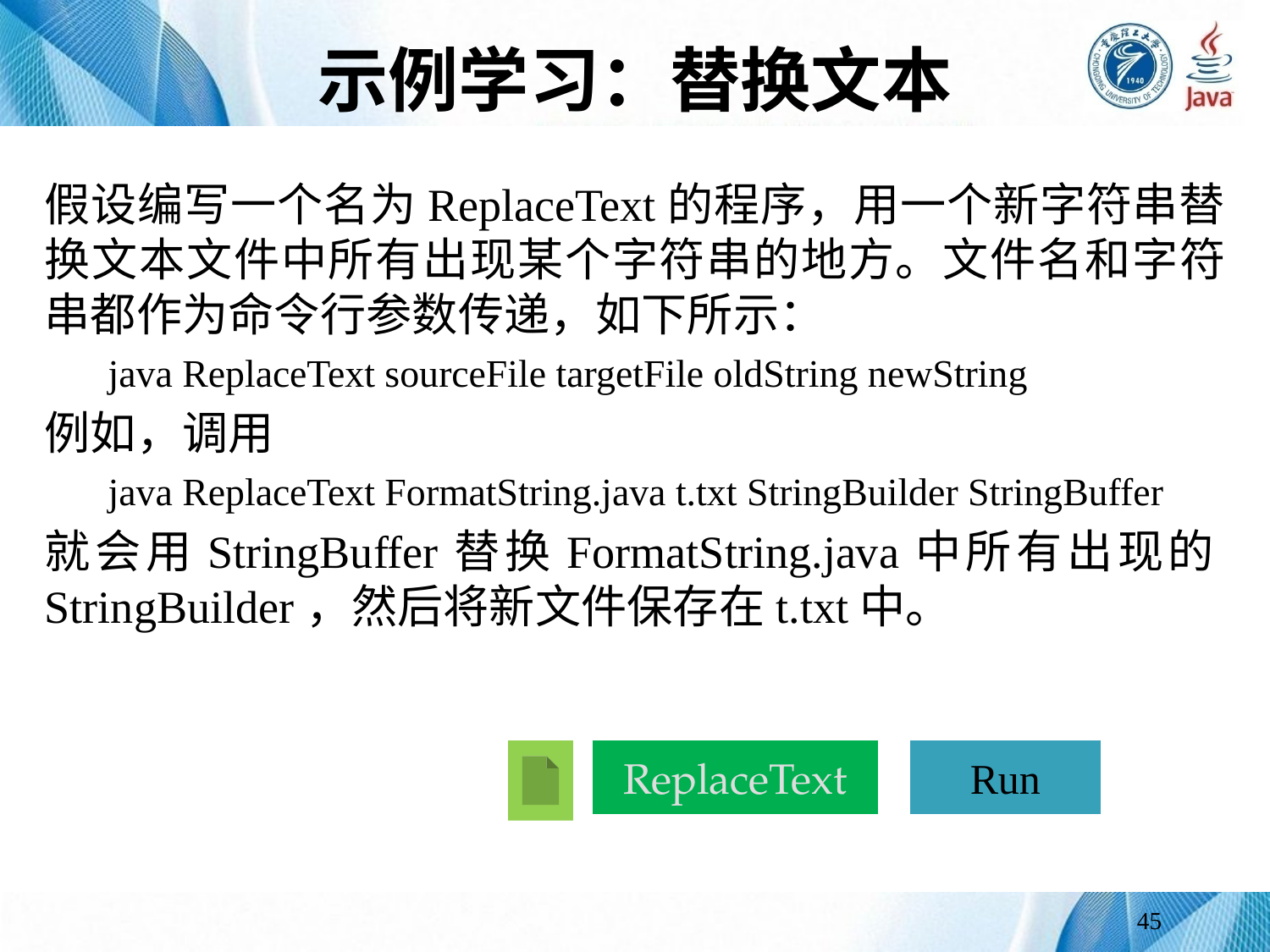

# 示例学习：替换文本
假设编写一个名为ReplaceText的程序，用一个新字符串替换文本文件中所有出现某个字符串的地方。文件名和字符串都作为命令行参数传递，如下所示：
java ReplaceText sourceFile targetFile oldString newString
例如，调用
java ReplaceText FormatString.java t.txt StringBuilder StringBuffer
就会用StringBuffer替换FormatString.java中所有出现的StringBuilder，然后将新文件保存在t.txt中。

ReplaceText
Run
45